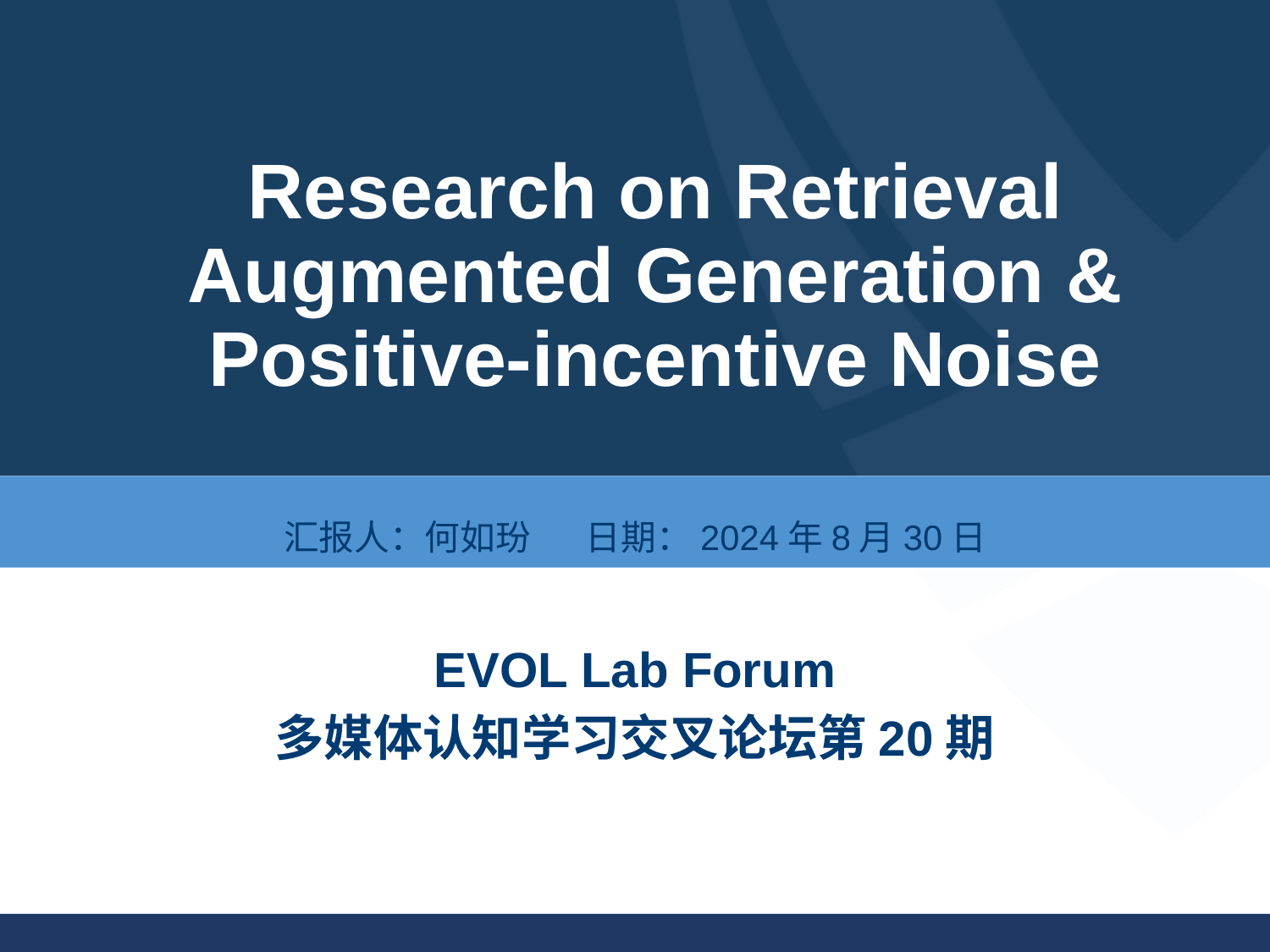

# Research on Retrieval Augmented Generation & Positive-incentive Noise
汇报人：何如玢       日期：2024年8月30日
EVOL Lab Forum
多媒体认知学习交叉论坛第20期